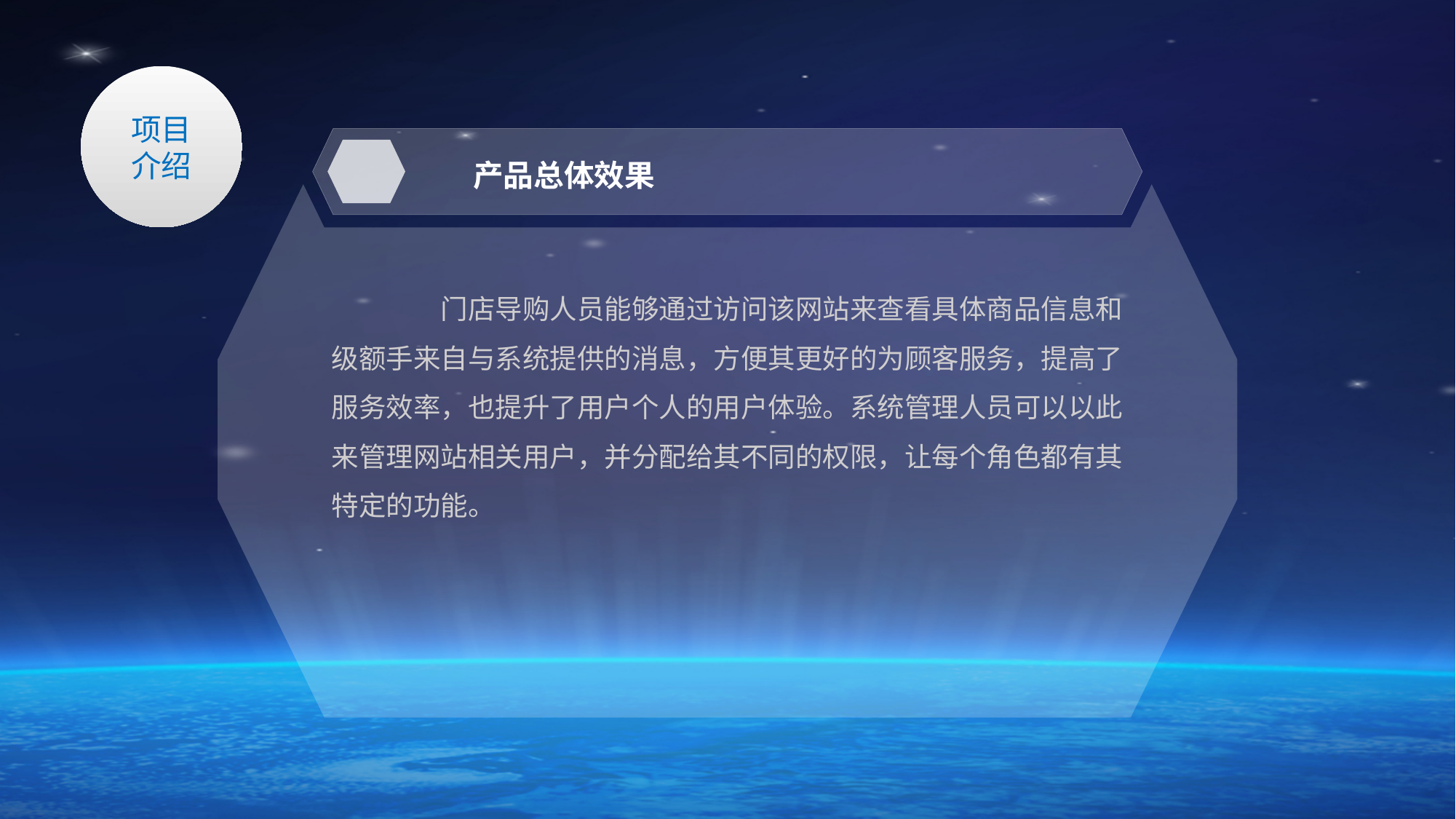

项目
介绍

产品总体效果
 	门店导购人员能够通过访问该网站来查看具体商品信息和级额手来自与系统提供的消息，方便其更好的为顾客服务，提高了服务效率，也提升了用户个人的用户体验。系统管理人员可以以此来管理网站相关用户，并分配给其不同的权限，让每个角色都有其特定的功能。